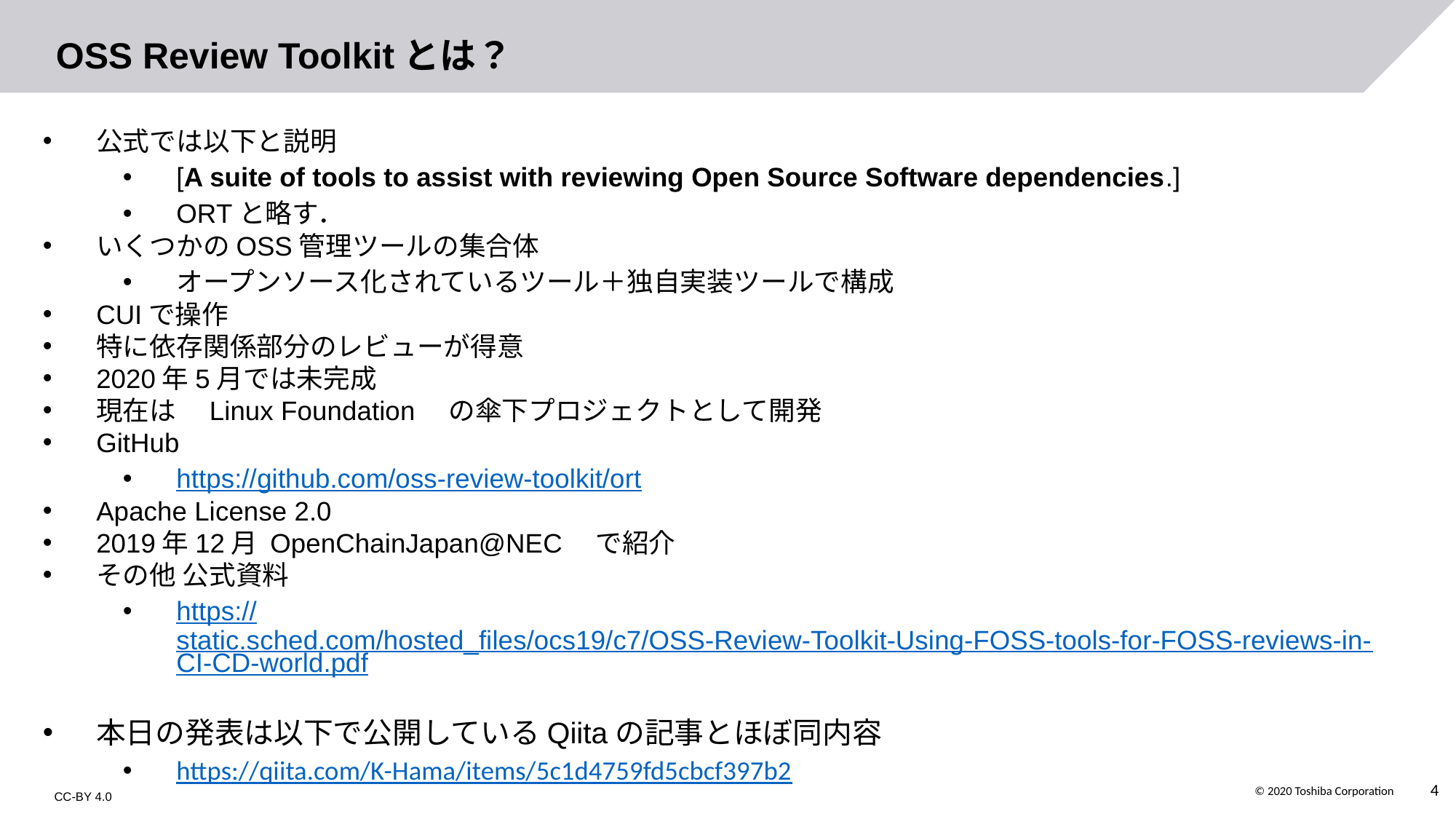

# OSS Review Toolkitとは？
公式では以下と説明
[A suite of tools to assist with reviewing Open Source Software dependencies.]
ORTと略す．
いくつかのOSS管理ツールの集合体
オープンソース化されているツール＋独自実装ツールで構成
CUIで操作
特に依存関係部分のレビューが得意
2020年5月では未完成
現在は　Linux Foundation　の傘下プロジェクトとして開発
GitHub
https://github.com/oss-review-toolkit/ort
Apache License 2.0
2019年12月 OpenChainJapan@NEC　で紹介
その他 公式資料
https://static.sched.com/hosted_files/ocs19/c7/OSS-Review-Toolkit-Using-FOSS-tools-for-FOSS-reviews-in-CI-CD-world.pdf

本日の発表は以下で公開しているQiitaの記事とほぼ同内容
https://qiita.com/K-Hama/items/5c1d4759fd5cbcf397b2

CC-BY 4.0